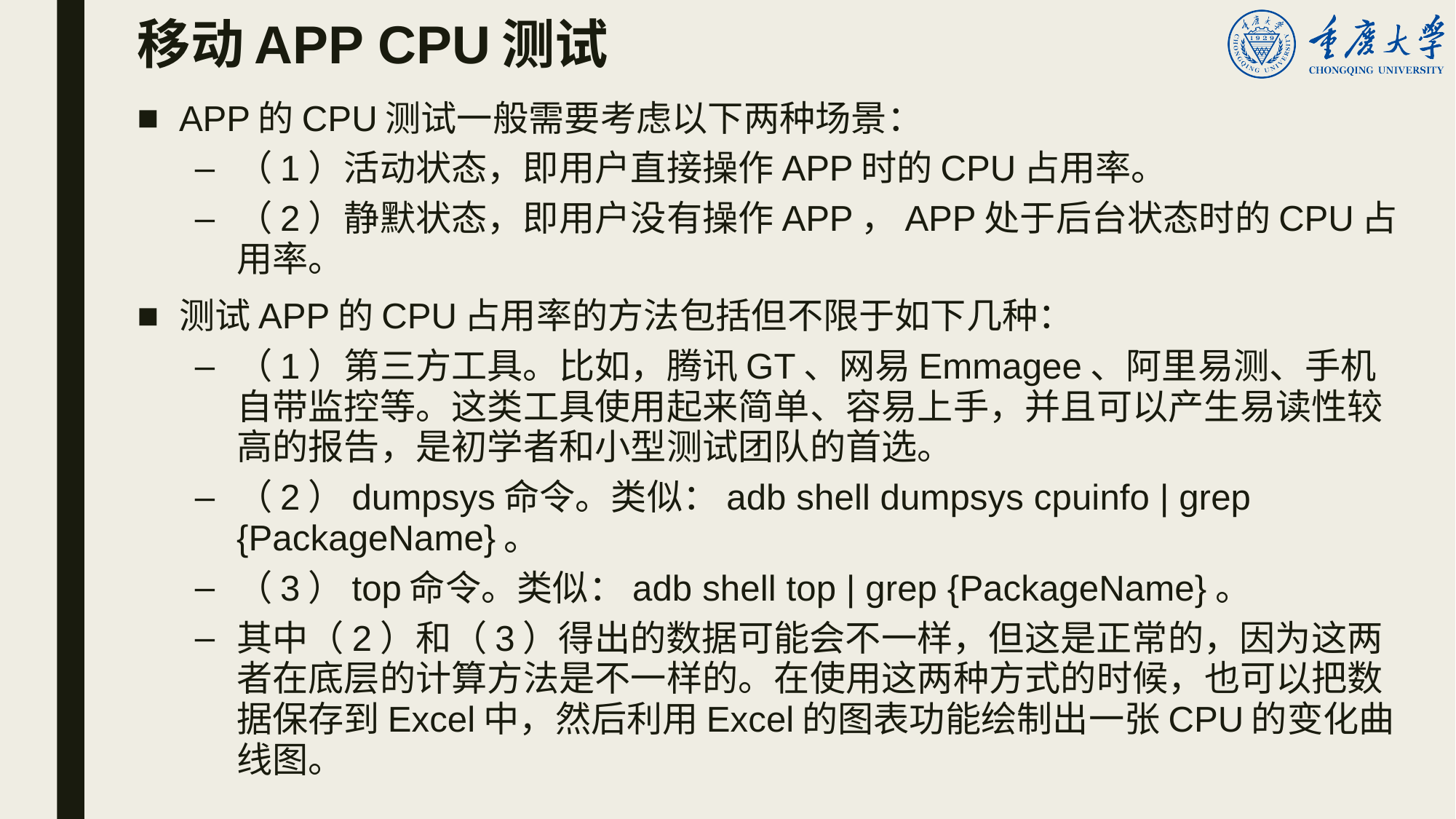

# 移动APP CPU测试
APP的CPU测试一般需要考虑以下两种场景：
（1）活动状态，即用户直接操作APP时的CPU占用率。
（2）静默状态，即用户没有操作APP，APP处于后台状态时的CPU占用率。
测试APP的CPU占用率的方法包括但不限于如下几种：
（1）第三方工具。比如，腾讯GT、网易Emmagee、阿里易测、手机自带监控等。这类工具使用起来简单、容易上手，并且可以产生易读性较高的报告，是初学者和小型测试团队的首选。
（2）dumpsys命令。类似：adb shell dumpsys cpuinfo | grep {PackageName}。
（3）top命令。类似：adb shell top | grep {PackageName}。
其中（2）和（3）得出的数据可能会不一样，但这是正常的，因为这两者在底层的计算方法是不一样的。在使用这两种方式的时候，也可以把数据保存到Excel中，然后利用Excel的图表功能绘制出一张CPU的变化曲线图。